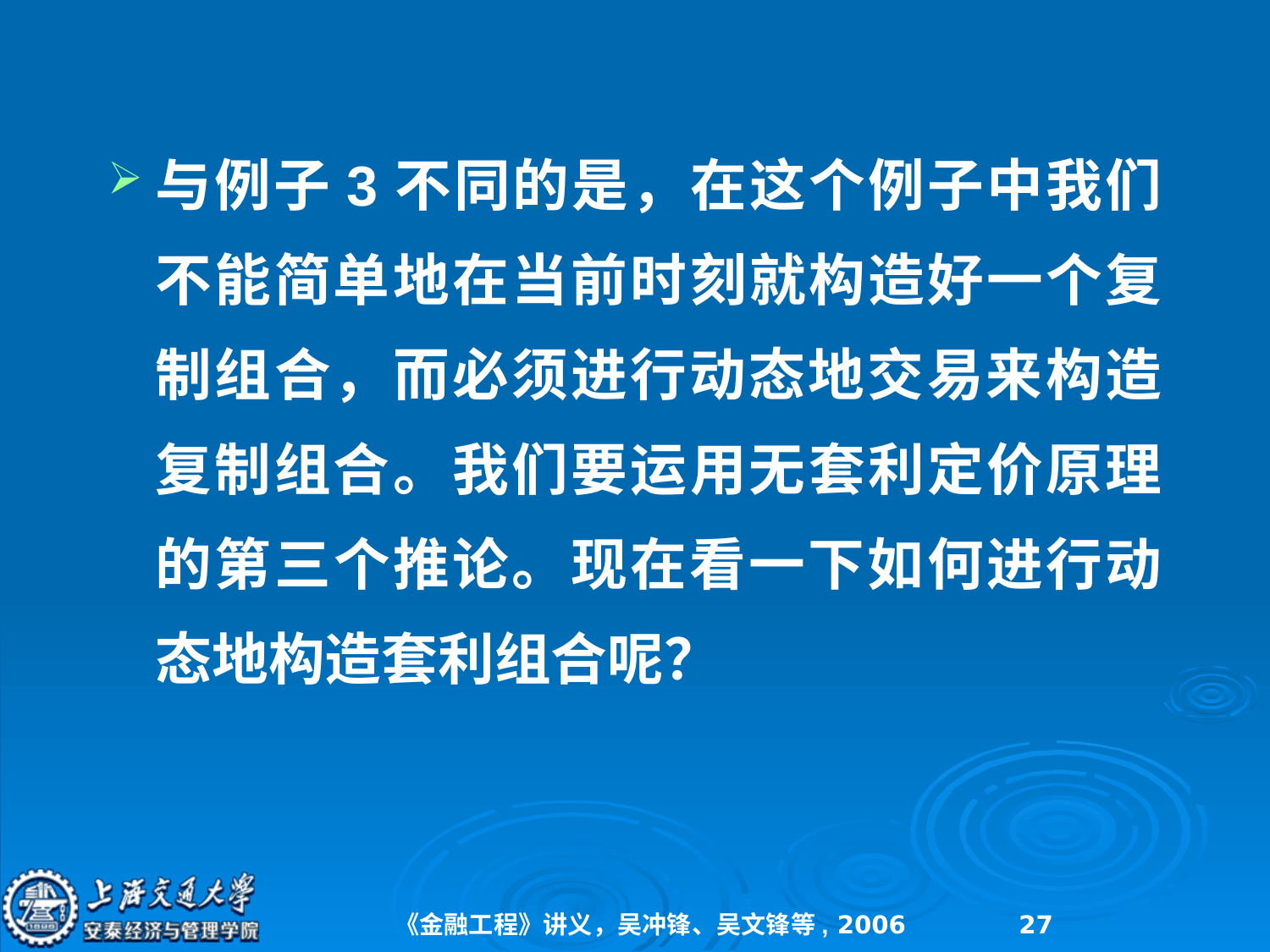

与例子3不同的是，在这个例子中我们不能简单地在当前时刻就构造好一个复制组合，而必须进行动态地交易来构造复制组合。我们要运用无套利定价原理的第三个推论。现在看一下如何进行动态地构造套利组合呢？